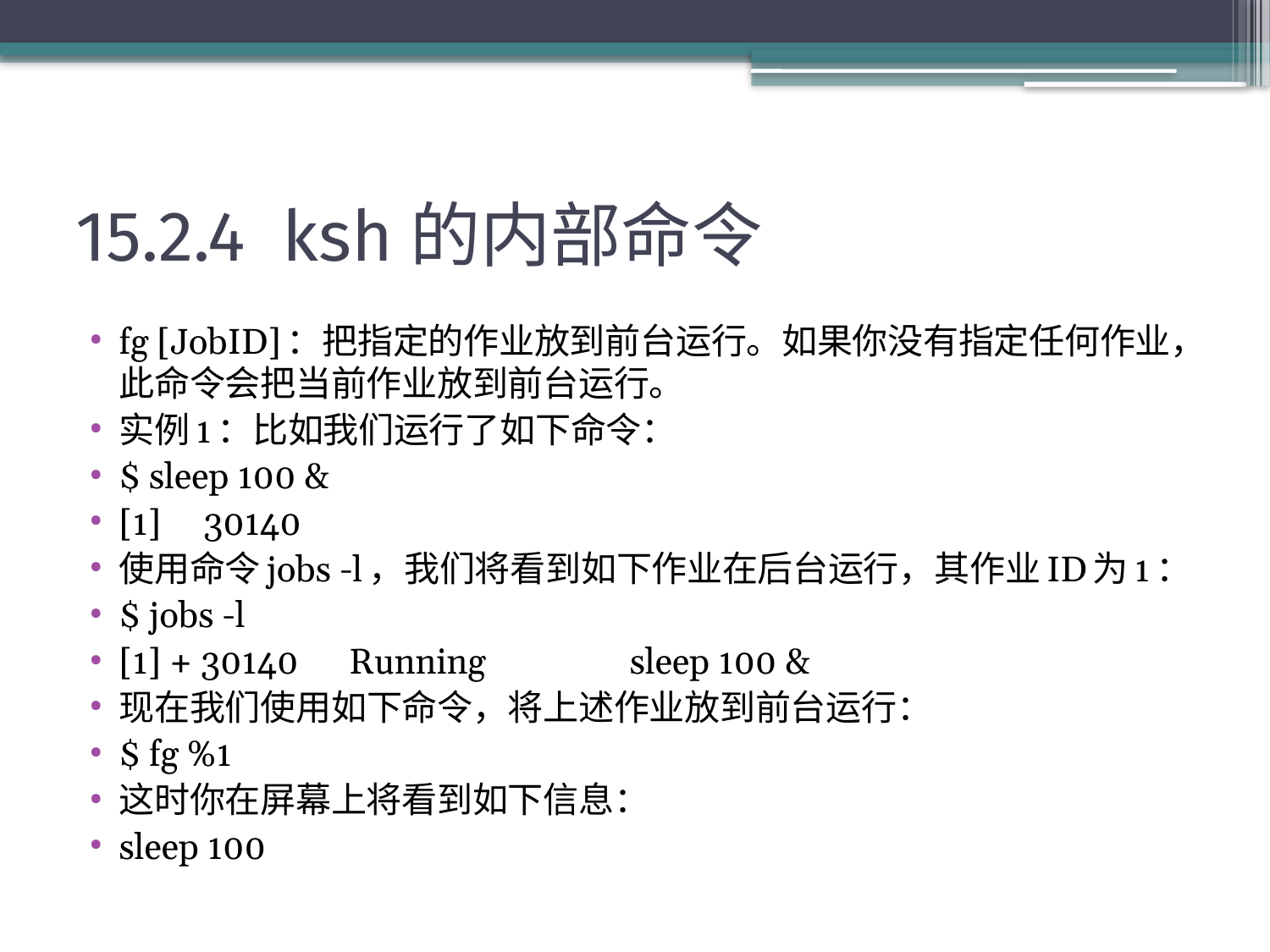

# 15.2.4  ksh的内部命令
fg [JobID]：把指定的作业放到前台运行。如果你没有指定任何作业，此命令会把当前作业放到前台运行。
实例1：比如我们运行了如下命令：
$ sleep 100 &
[1]     30140
使用命令jobs -l，我们将看到如下作业在后台运行，其作业ID为1：
$ jobs -l
[1] + 30140      Running                 sleep 100 &
现在我们使用如下命令，将上述作业放到前台运行：
$ fg %1
这时你在屏幕上将看到如下信息：
sleep 100